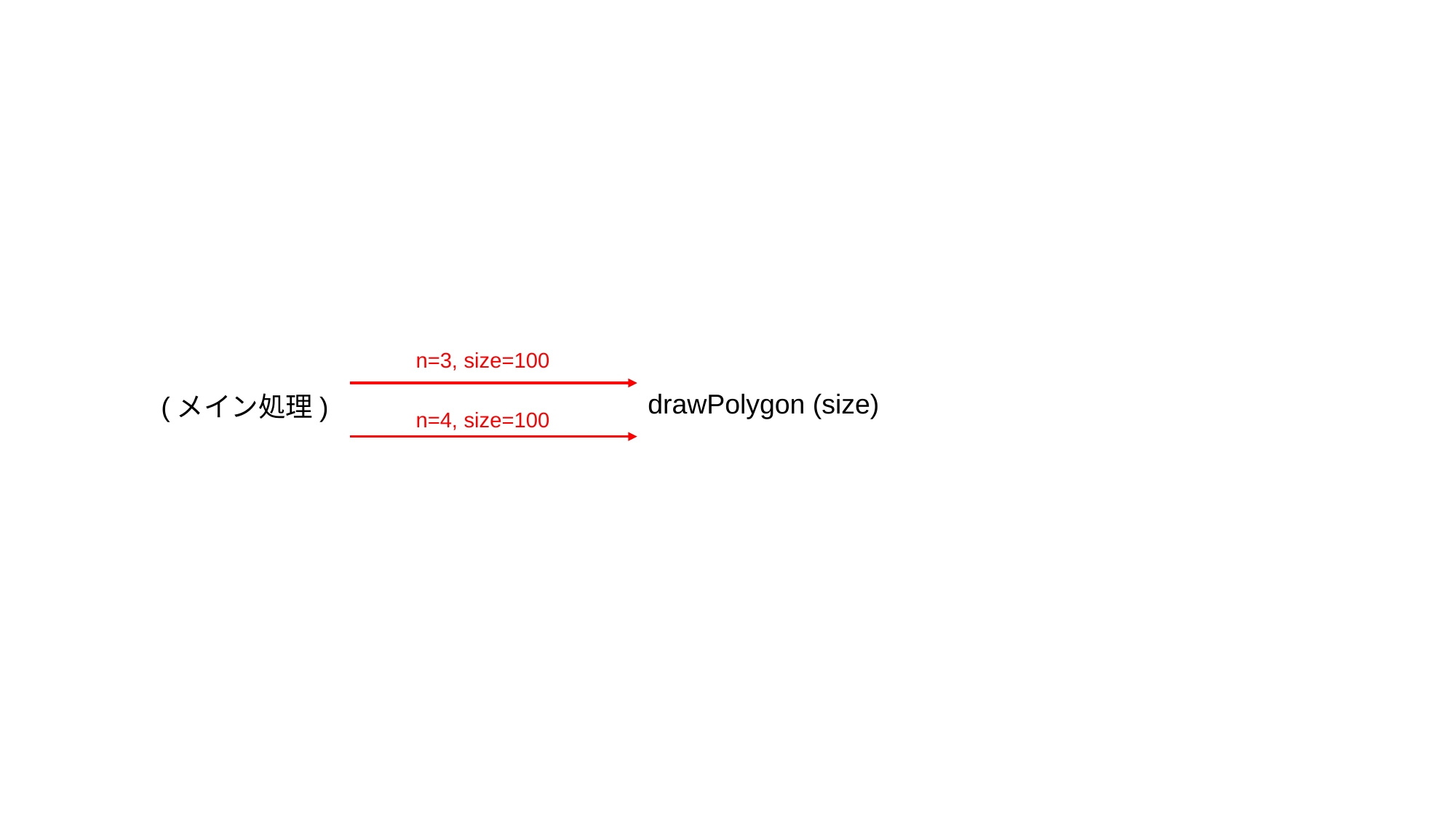

#
n=3, size=100
drawPolygon (size)
(メイン処理)
n=4, size=100